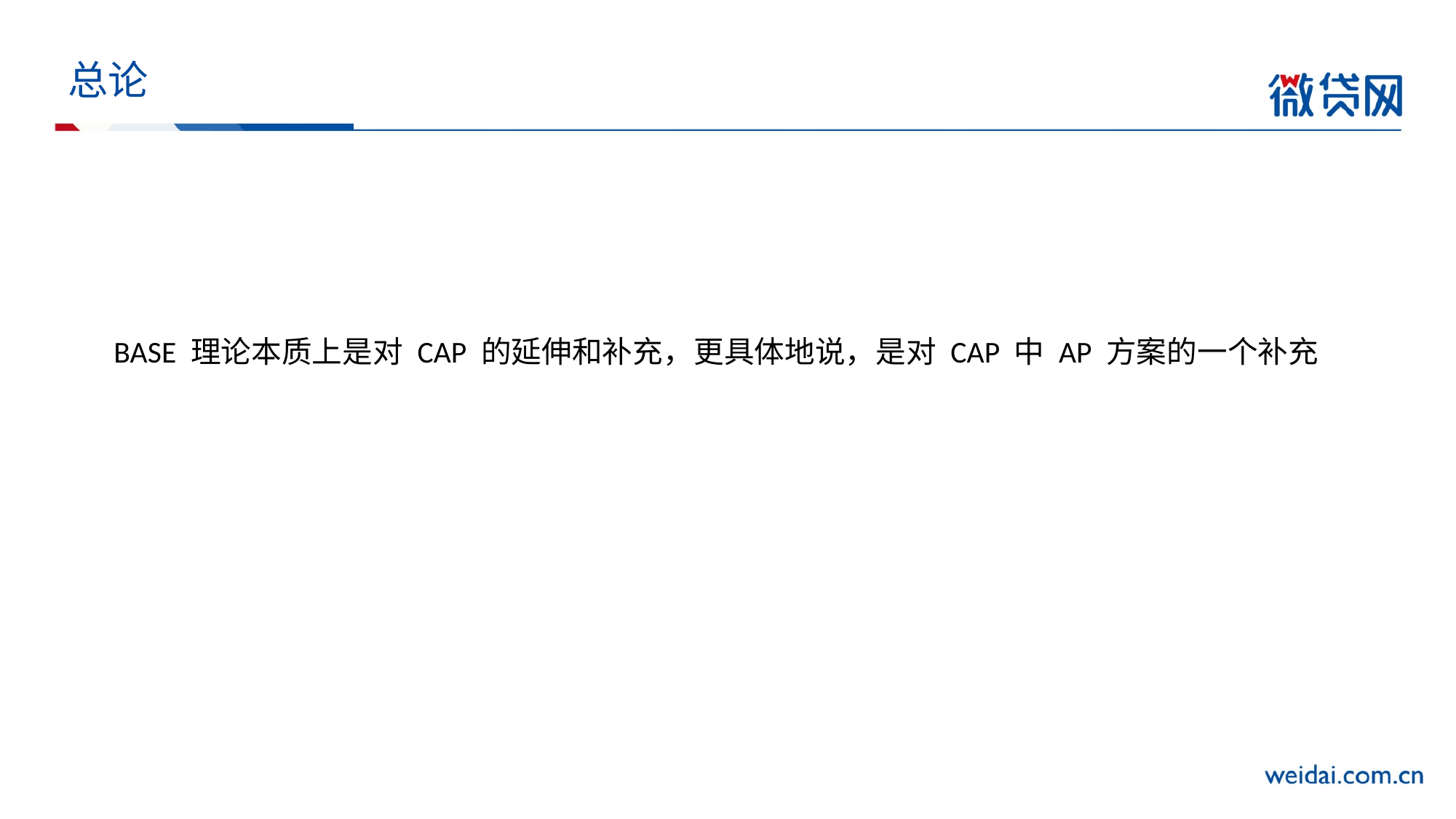

# 总论
BASE 理论本质上是对 CAP 的延伸和补充，更具体地说，是对 CAP 中 AP 方案的一个补充